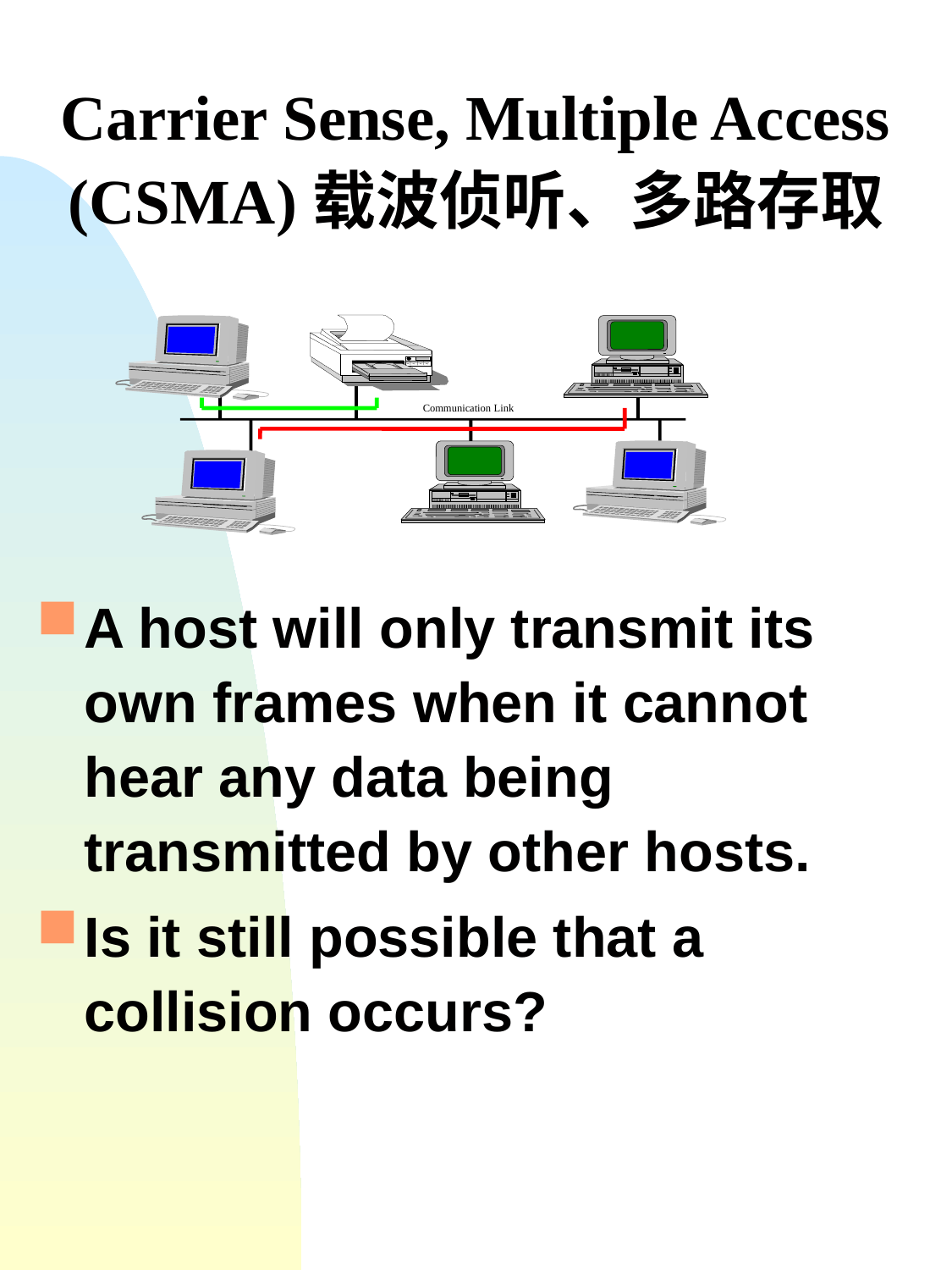

Carrier Sense, Multiple Access (CSMA)载波侦听、多路存取

Communication Link

A host will only transmit its own frames when it cannot hear any data being transmitted by other hosts.
Is it still possible that a collision occurs?